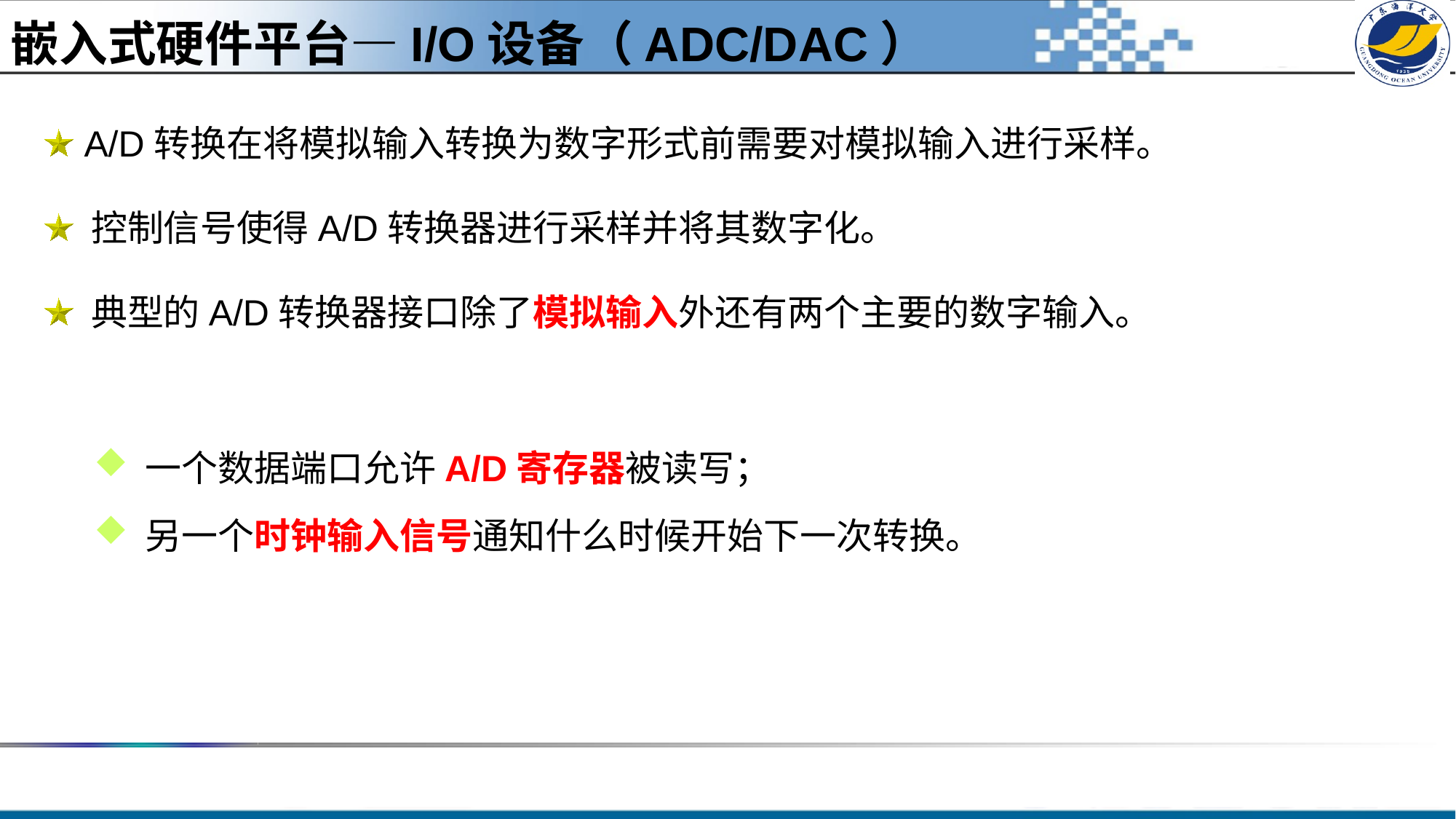

嵌入式硬件平台—I/O设备（ADC/DAC）
#
 A/D转换在将模拟输入转换为数字形式前需要对模拟输入进行采样。
 控制信号使得A/D转换器进行采样并将其数字化。
 典型的A/D转换器接口除了模拟输入外还有两个主要的数字输入。
 一个数据端口允许A/D寄存器被读写；
 另一个时钟输入信号通知什么时候开始下一次转换。
73